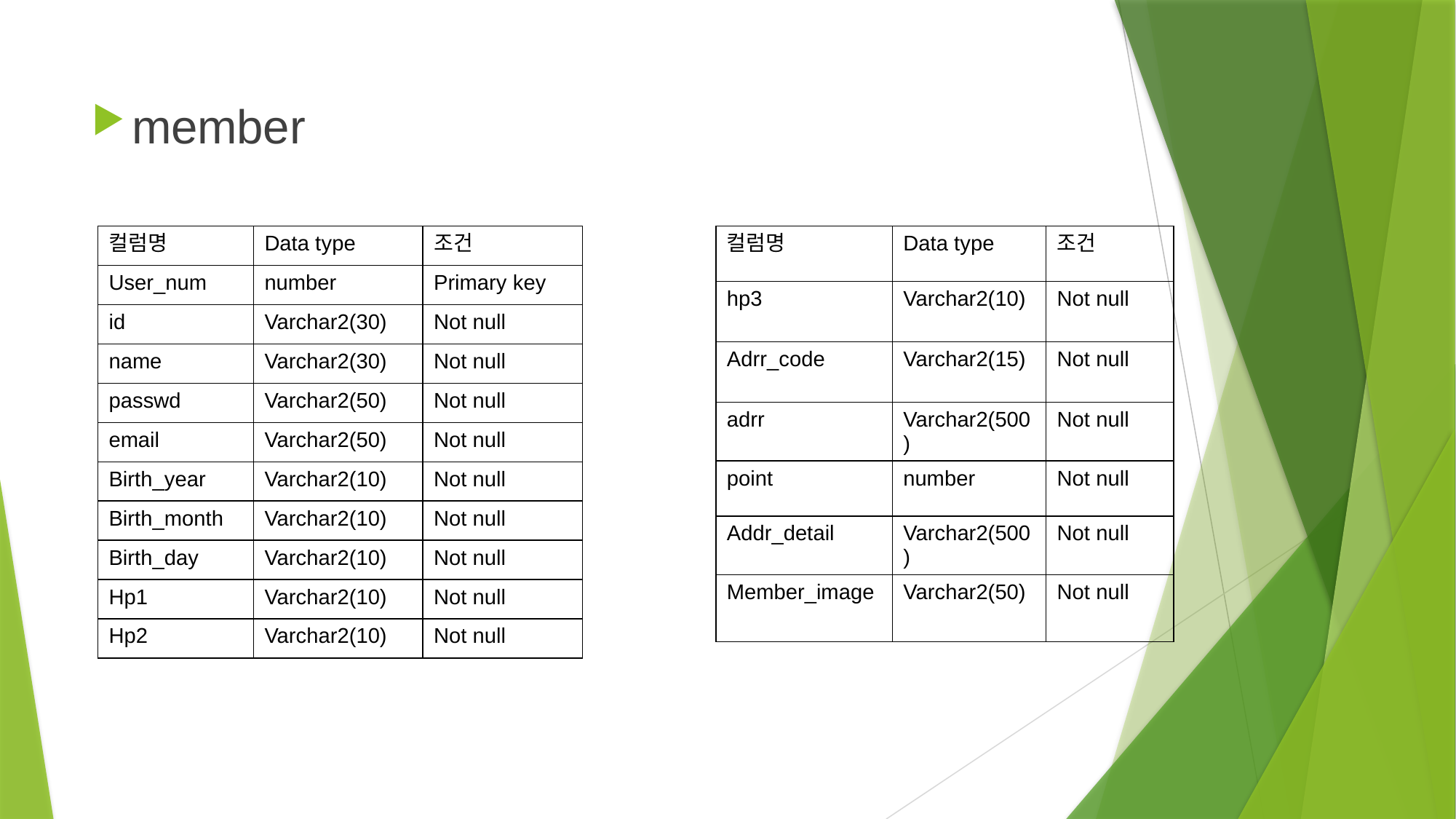

member
| 컬럼명 | Data type | 조건 |
| --- | --- | --- |
| hp3 | Varchar2(10) | Not null |
| Adrr\_code | Varchar2(15) | Not null |
| adrr | Varchar2(500) | Not null |
| point | number | Not null |
| Addr\_detail | Varchar2(500) | Not null |
| Member\_image | Varchar2(50) | Not null |
| 컬럼명 | Data type | 조건 |
| --- | --- | --- |
| User\_num | number | Primary key |
| id | Varchar2(30) | Not null |
| name | Varchar2(30) | Not null |
| passwd | Varchar2(50) | Not null |
| email | Varchar2(50) | Not null |
| Birth\_year | Varchar2(10) | Not null |
| Birth\_month | Varchar2(10) | Not null |
| Birth\_day | Varchar2(10) | Not null |
| Hp1 | Varchar2(10) | Not null |
| Hp2 | Varchar2(10) | Not null |